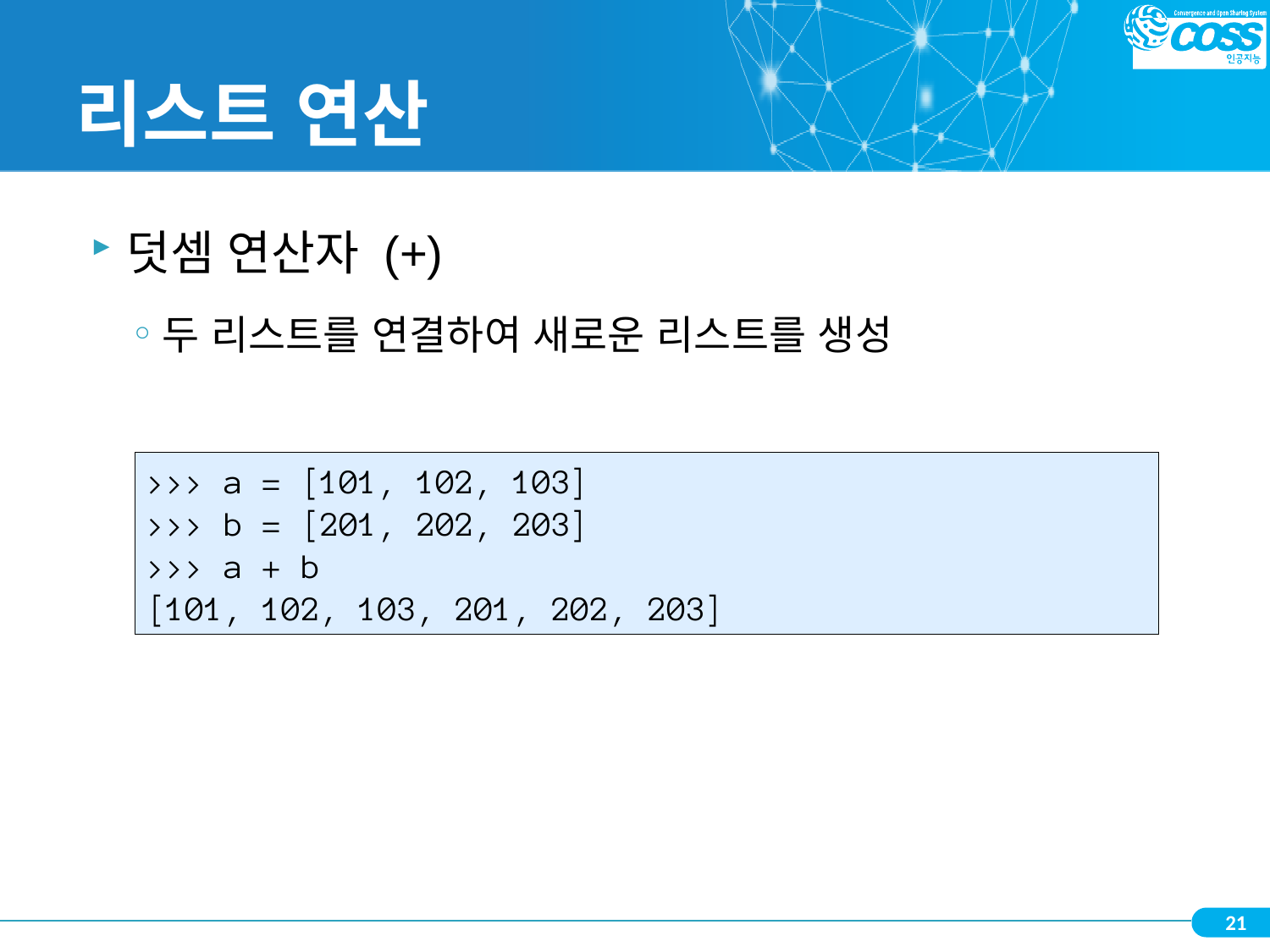

# 리스트 연산
덧셈 연산자 (+)
두 리스트를 연결하여 새로운 리스트를 생성
>>> a = [101, 102, 103]
>>> b = [201, 202, 203]
>>> a + b
[101, 102, 103, 201, 202, 203]